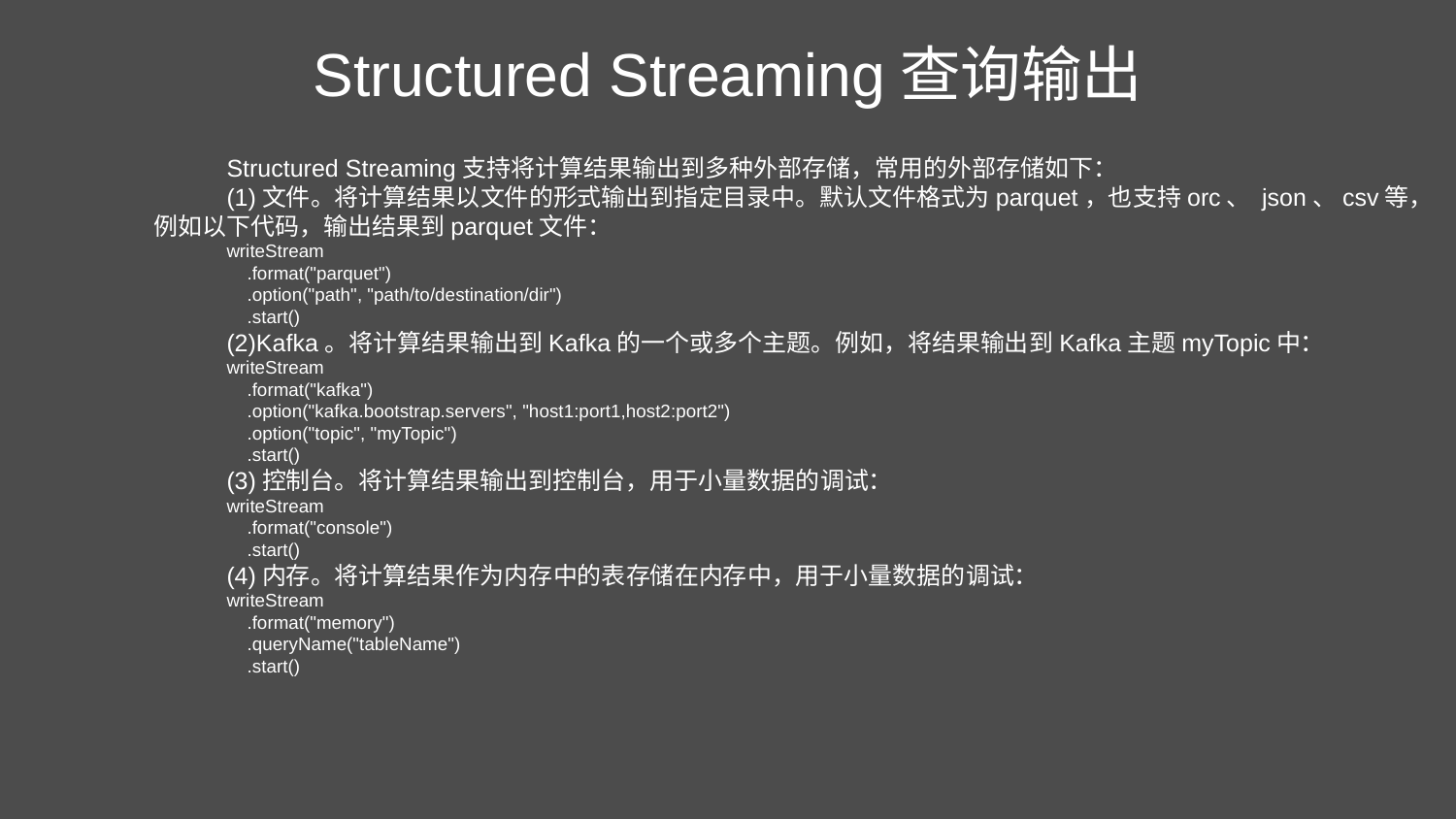

Structured Streaming查询输出

Structured Streaming支持将计算结果输出到多种外部存储，常用的外部存储如下：
(1)文件。将计算结果以文件的形式输出到指定目录中。默认文件格式为parquet，也支持orc、 json、csv等，例如以下代码，输出结果到parquet文件：
writeStream
    .format("parquet")
    .option("path", "path/to/destination/dir")
    .start()
(2)Kafka。将计算结果输出到Kafka的一个或多个主题。例如，将结果输出到Kafka主题myTopic中：
writeStream
    .format("kafka")
    .option("kafka.bootstrap.servers", "host1:port1,host2:port2")
    .option("topic", "myTopic")
    .start()
(3)控制台。将计算结果输出到控制台，用于小量数据的调试：
writeStream
    .format("console")
    .start()
(4)内存。将计算结果作为内存中的表存储在内存中，用于小量数据的调试：
writeStream
    .format("memory")
    .queryName("tableName")
    .start()